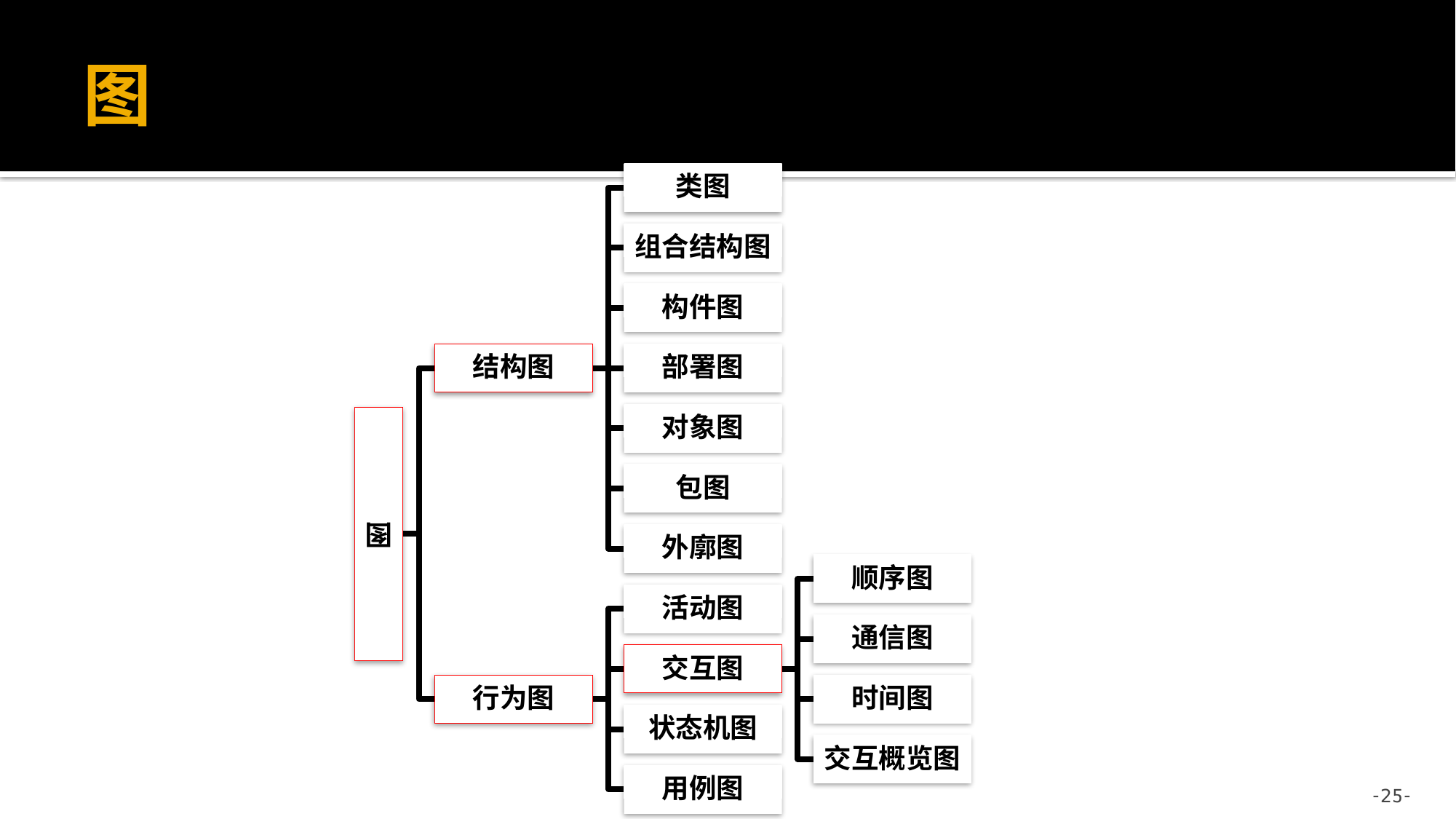

# 图

图
结构图
类图
组合结构图
构件图
部署图
对象图
包图
外廓图
行为图
活动图
交互图
顺序图
通信图
时间图
交互概览图
状态机图
用例图
-25-